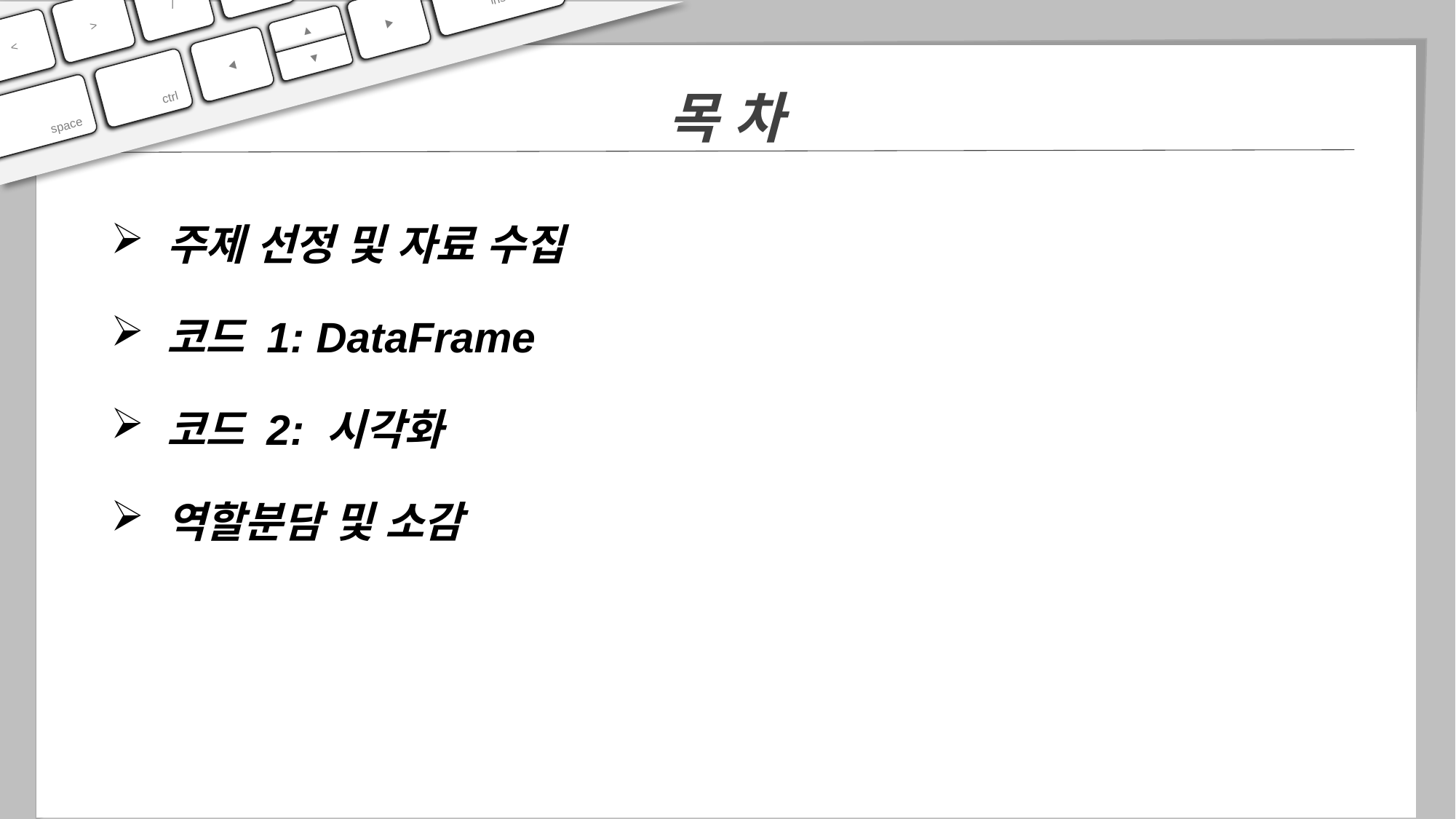

shift
0
ins
/
>

▲
<
◀
▼
ctrl
space
▶

목 차
 주제 선정 및 자료 수집

 코드 1: DataFrame

 코드 2: 시각화

 역할분담 및 소감